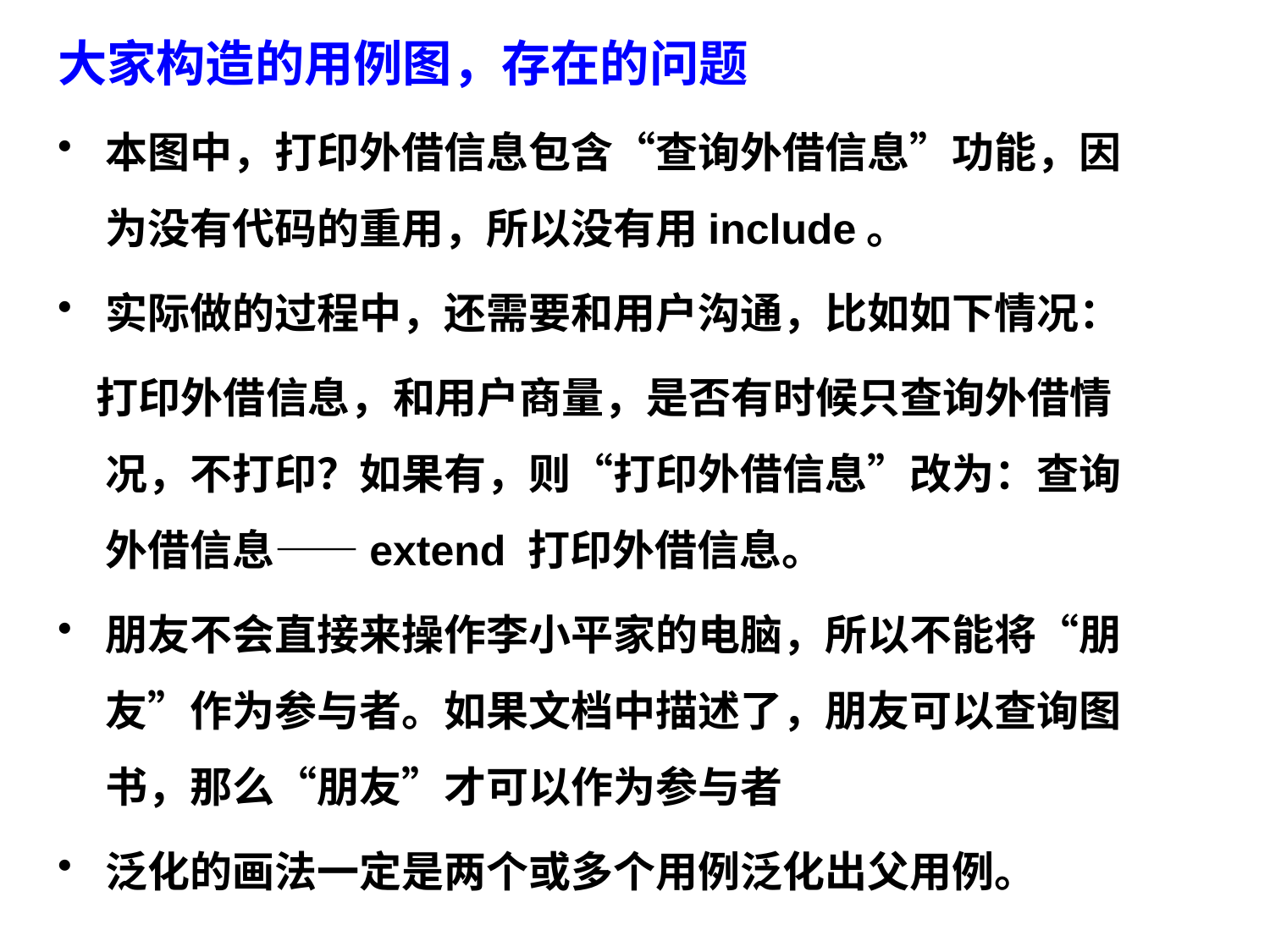

大家构造的用例图，存在的问题
本图中，打印外借信息包含“查询外借信息”功能，因为没有代码的重用，所以没有用include。
实际做的过程中，还需要和用户沟通，比如如下情况：
   打印外借信息，和用户商量，是否有时候只查询外借情况，不打印？如果有，则“打印外借信息”改为：查询外借信息——extend 打印外借信息。
朋友不会直接来操作李小平家的电脑，所以不能将“朋友”作为参与者。如果文档中描述了，朋友可以查询图书，那么“朋友”才可以作为参与者
泛化的画法一定是两个或多个用例泛化出父用例。